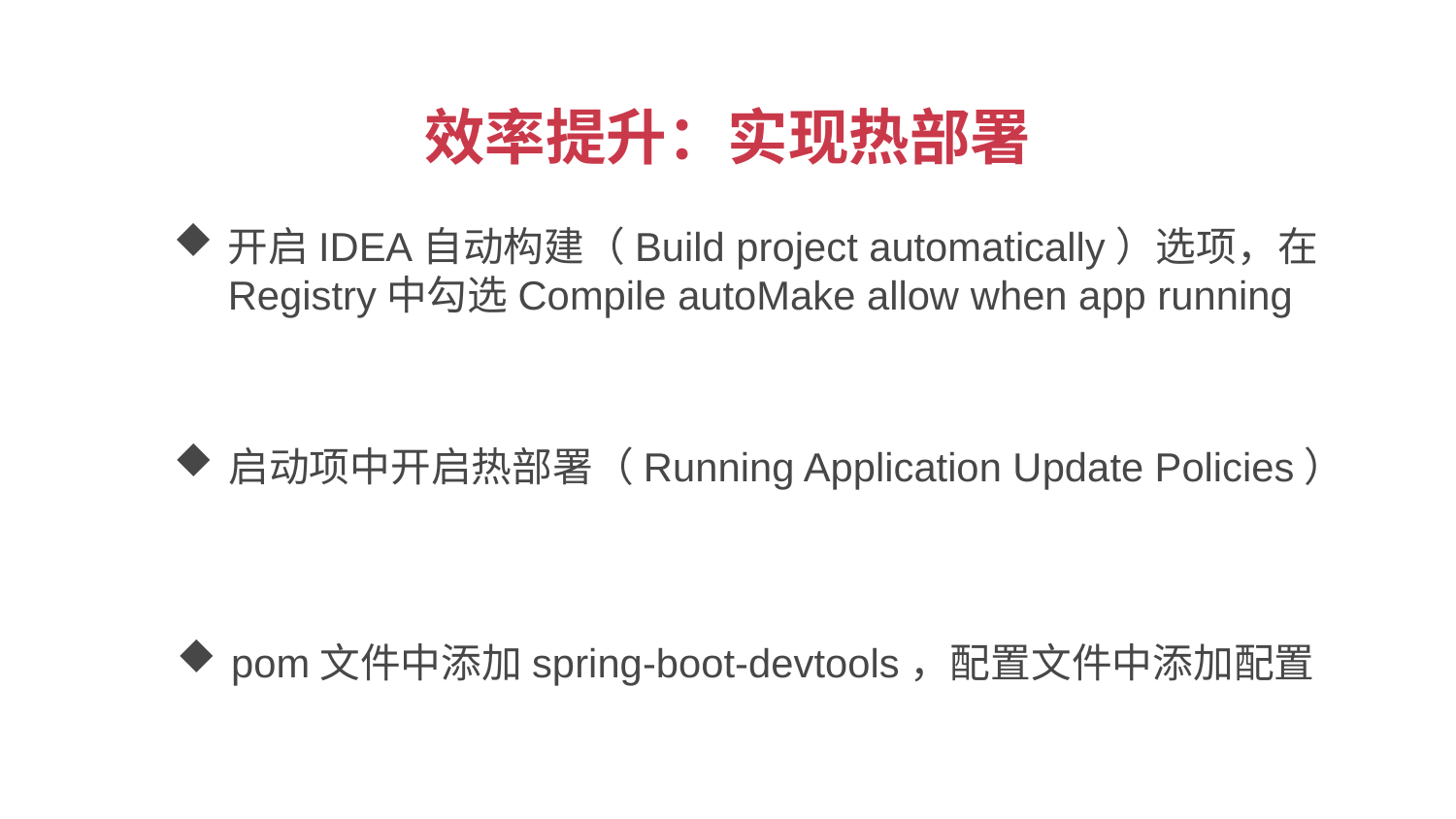

效率提升：实现热部署
开启IDEA自动构建（Build project automatically）选项，在Registry中勾选Compile autoMake allow when app running
启动项中开启热部署（Running Application Update Policies）
pom文件中添加spring-boot-devtools，配置文件中添加配置